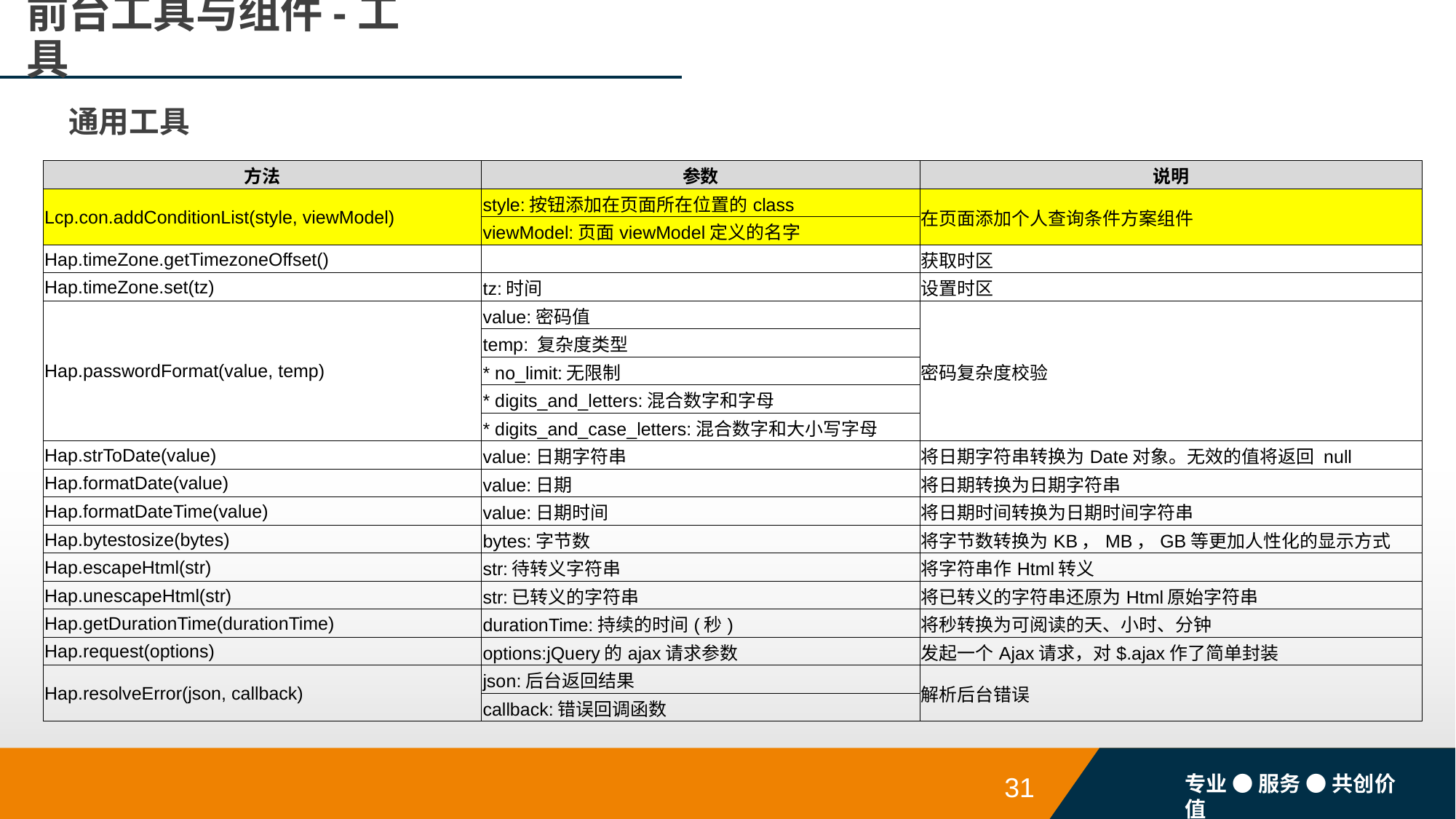

# 前台工具与组件-工具
通用工具
| 方法 | 参数 | 说明 |
| --- | --- | --- |
| Lcp.con.addConditionList(style, viewModel) | style:按钮添加在页面所在位置的class | 在页面添加个人查询条件方案组件 |
|  | viewModel:页面viewModel定义的名字 |  |
| Hap.timeZone.getTimezoneOffset() |  | 获取时区 |
| Hap.timeZone.set(tz) | tz:时间 | 设置时区 |
| Hap.passwordFormat(value, temp) | value:密码值 | 密码复杂度校验 |
|  | temp: 复杂度类型 |  |
|  | \* no\_limit:无限制 |  |
|  | \* digits\_and\_letters:混合数字和字母 |  |
|  | \* digits\_and\_case\_letters:混合数字和大小写字母 |  |
| Hap.strToDate(value) | value:日期字符串 | 将日期字符串转换为Date对象。无效的值将返回 null |
| Hap.formatDate(value) | value:日期 | 将日期转换为日期字符串 |
| Hap.formatDateTime(value) | value:日期时间 | 将日期时间转换为日期时间字符串 |
| Hap.bytestosize(bytes) | bytes:字节数 | 将字节数转换为KB，MB，GB等更加人性化的显示方式 |
| Hap.escapeHtml(str) | str:待转义字符串 | 将字符串作Html转义 |
| Hap.unescapeHtml(str) | str:已转义的字符串 | 将已转义的字符串还原为Html原始字符串 |
| Hap.getDurationTime(durationTime) | durationTime:持续的时间(秒) | 将秒转换为可阅读的天、小时、分钟 |
| Hap.request(options) | options:jQuery的ajax请求参数 | 发起一个Ajax请求，对$.ajax作了简单封装 |
| Hap.resolveError(json, callback) | json:后台返回结果 | 解析后台错误 |
|  | callback:错误回调函数 |  |